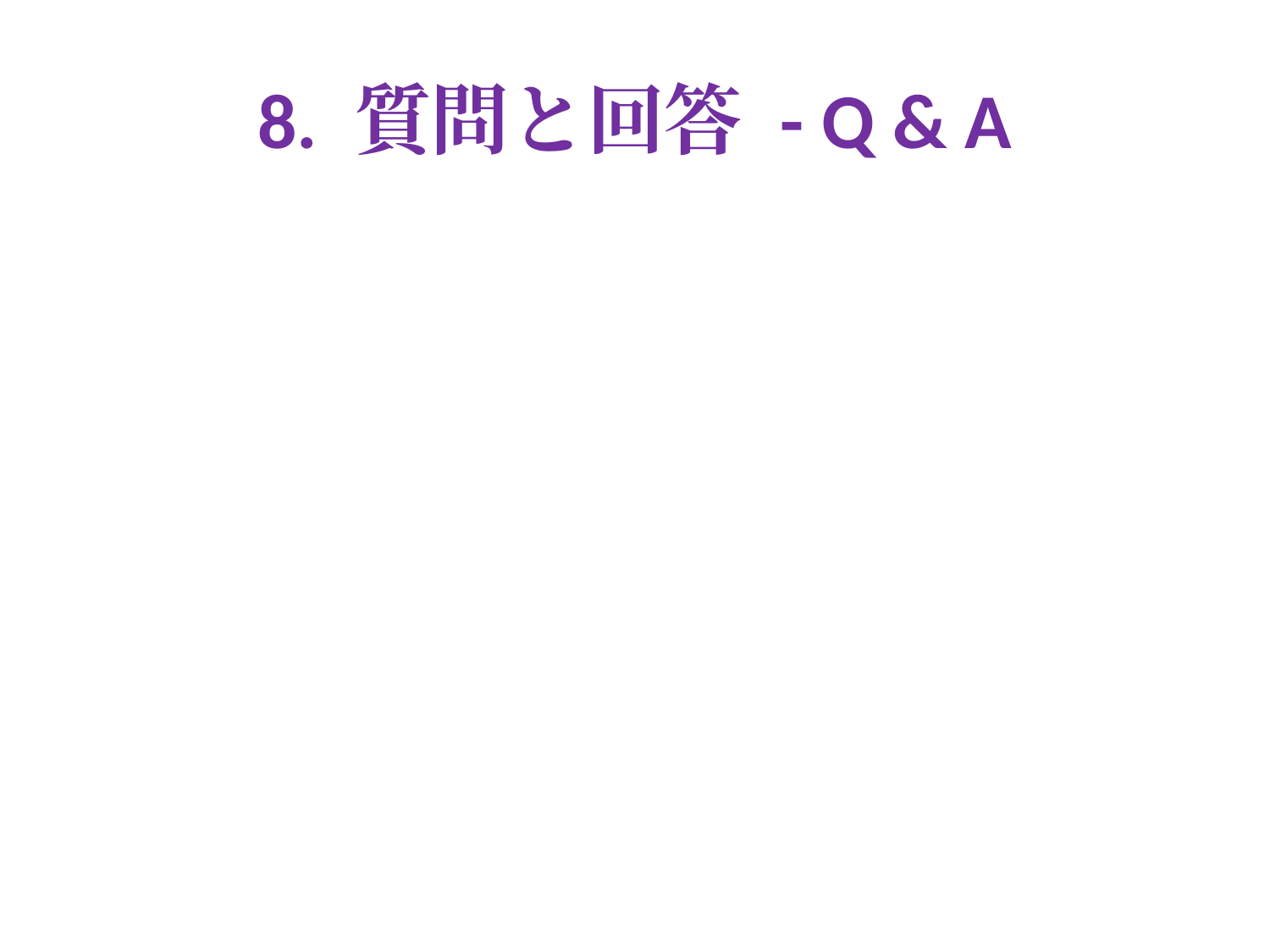

# 8. 質問と回答 - Q & A